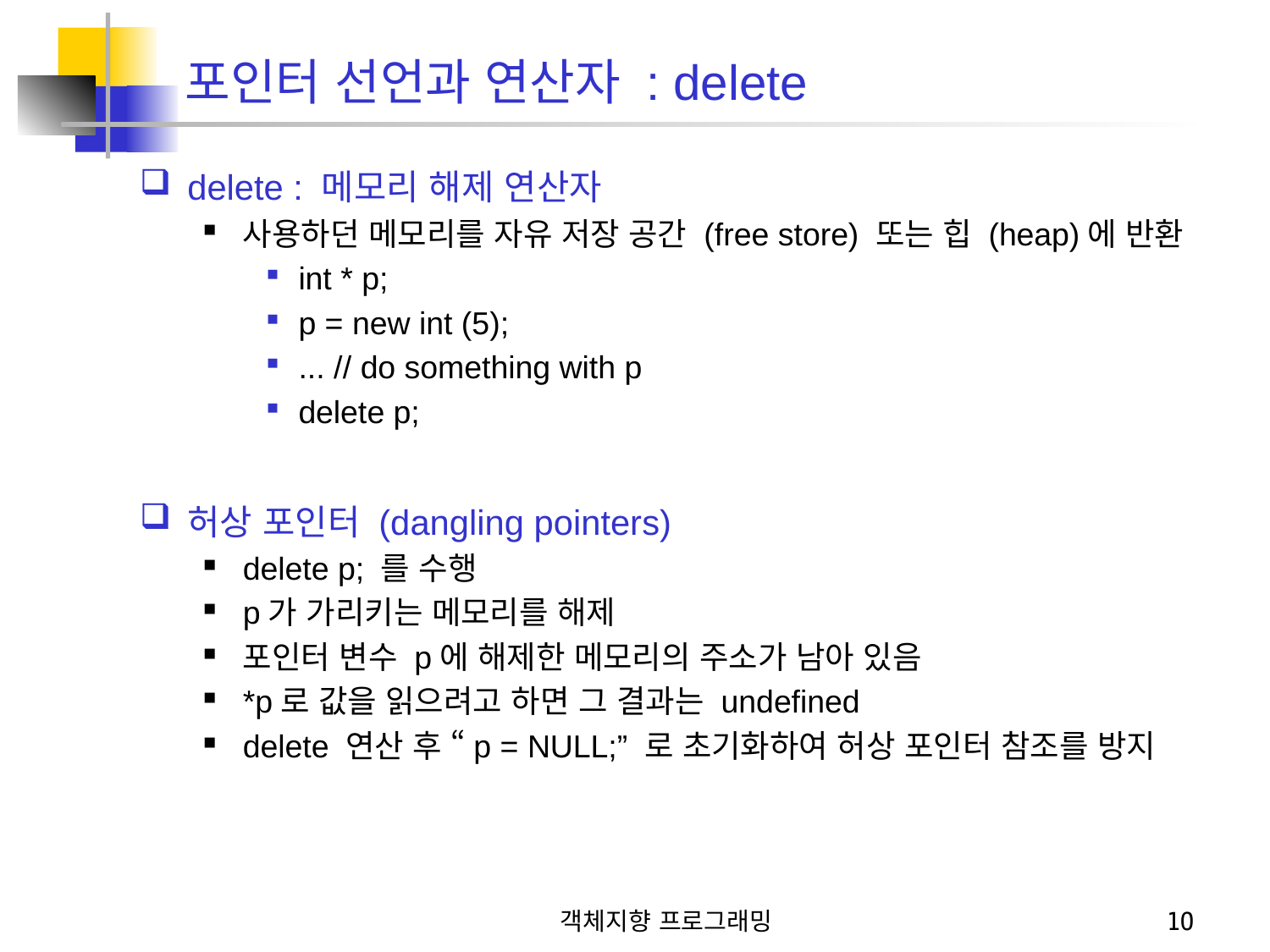

포인터 선언과 연산자 : delete
delete : 메모리 해제 연산자
사용하던 메모리를 자유 저장 공간 (free store) 또는 힙 (heap)에 반환
int * p;
p = new int (5);
... // do something with p
delete p;

허상 포인터 (dangling pointers)
delete p; 를 수행
p가 가리키는 메모리를 해제
포인터 변수 p에 해제한 메모리의 주소가 남아 있음
*p로 값을 읽으려고 하면 그 결과는 undefined
delete 연산 후 “p = NULL;” 로 초기화하여 허상 포인터 참조를 방지
객체지향 프로그래밍
10